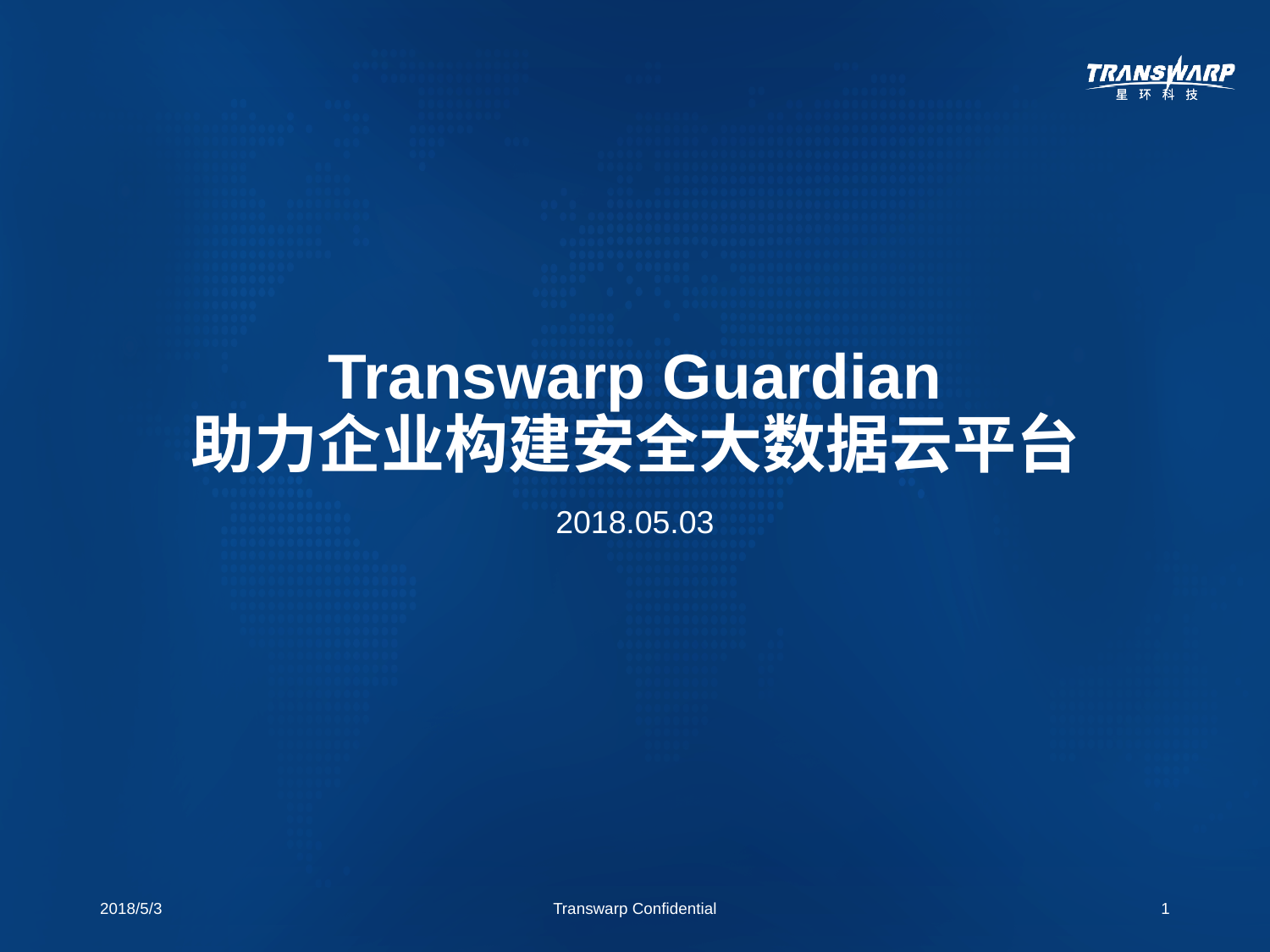

# Transwarp Guardian 助力企业构建安全大数据云平台
2018.05.03
2018/5/3
Transwarp Confidential
1